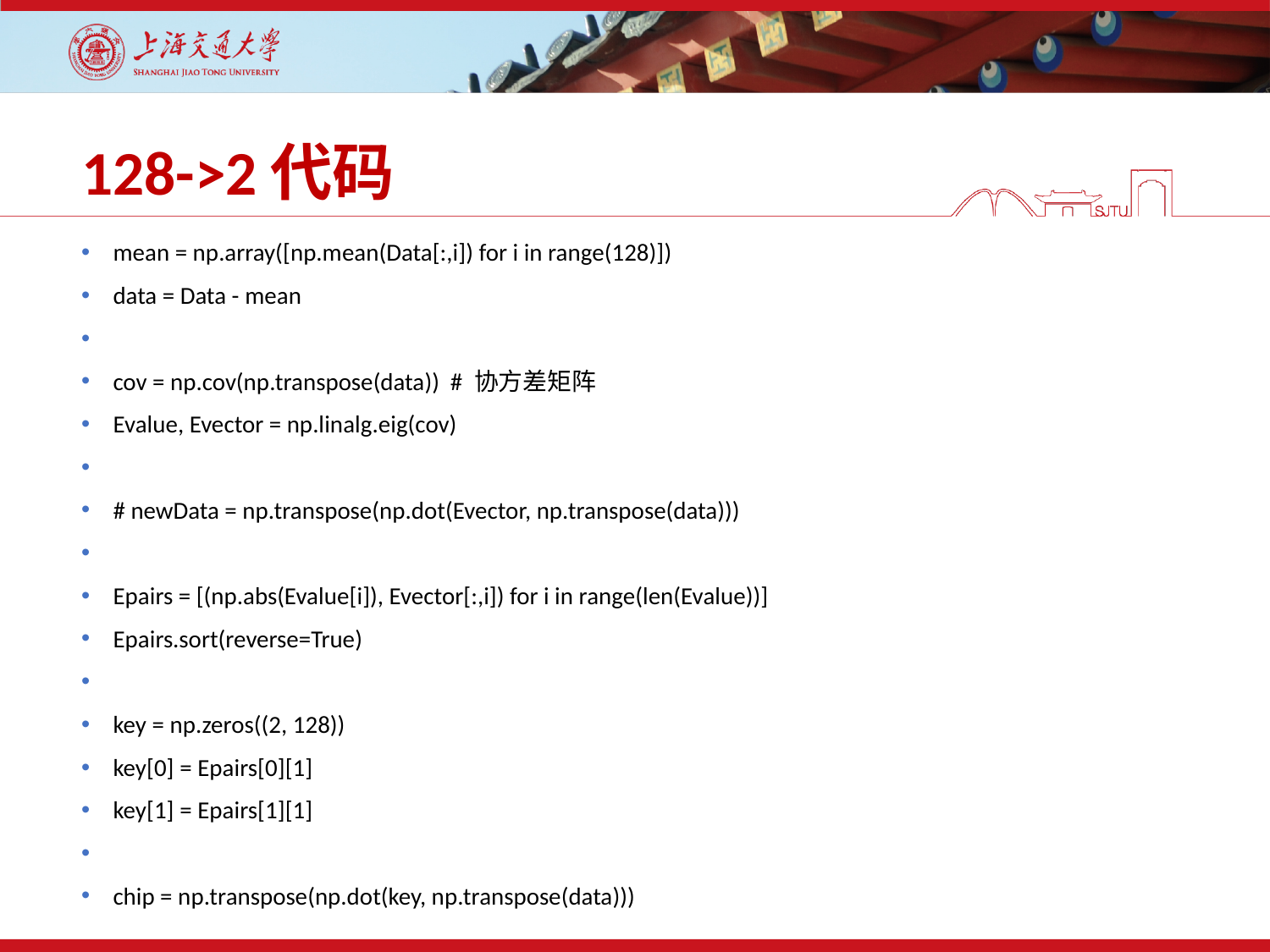

# 128->2代码
mean = np.array([np.mean(Data[:,i]) for i in range(128)])
data = Data - mean

cov = np.cov(np.transpose(data))  # 协方差矩阵
Evalue, Evector = np.linalg.eig(cov)

# newData = np.transpose(np.dot(Evector, np.transpose(data)))

Epairs = [(np.abs(Evalue[i]), Evector[:,i]) for i in range(len(Evalue))]
Epairs.sort(reverse=True)

key = np.zeros((2, 128))
key[0] = Epairs[0][1]
key[1] = Epairs[1][1]

chip = np.transpose(np.dot(key, np.transpose(data)))